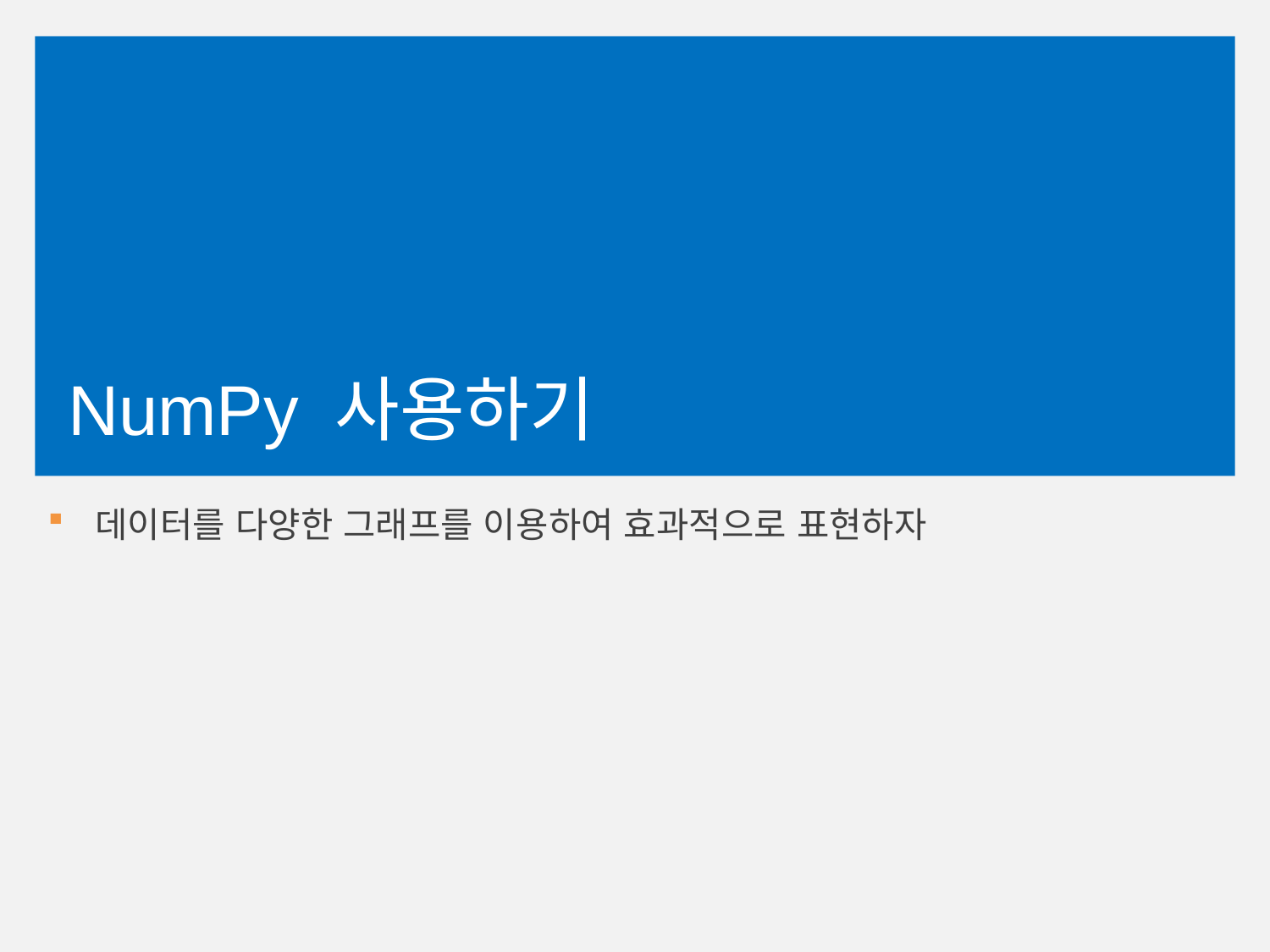

# NumPy 사용하기
데이터를 다양한 그래프를 이용하여 효과적으로 표현하자